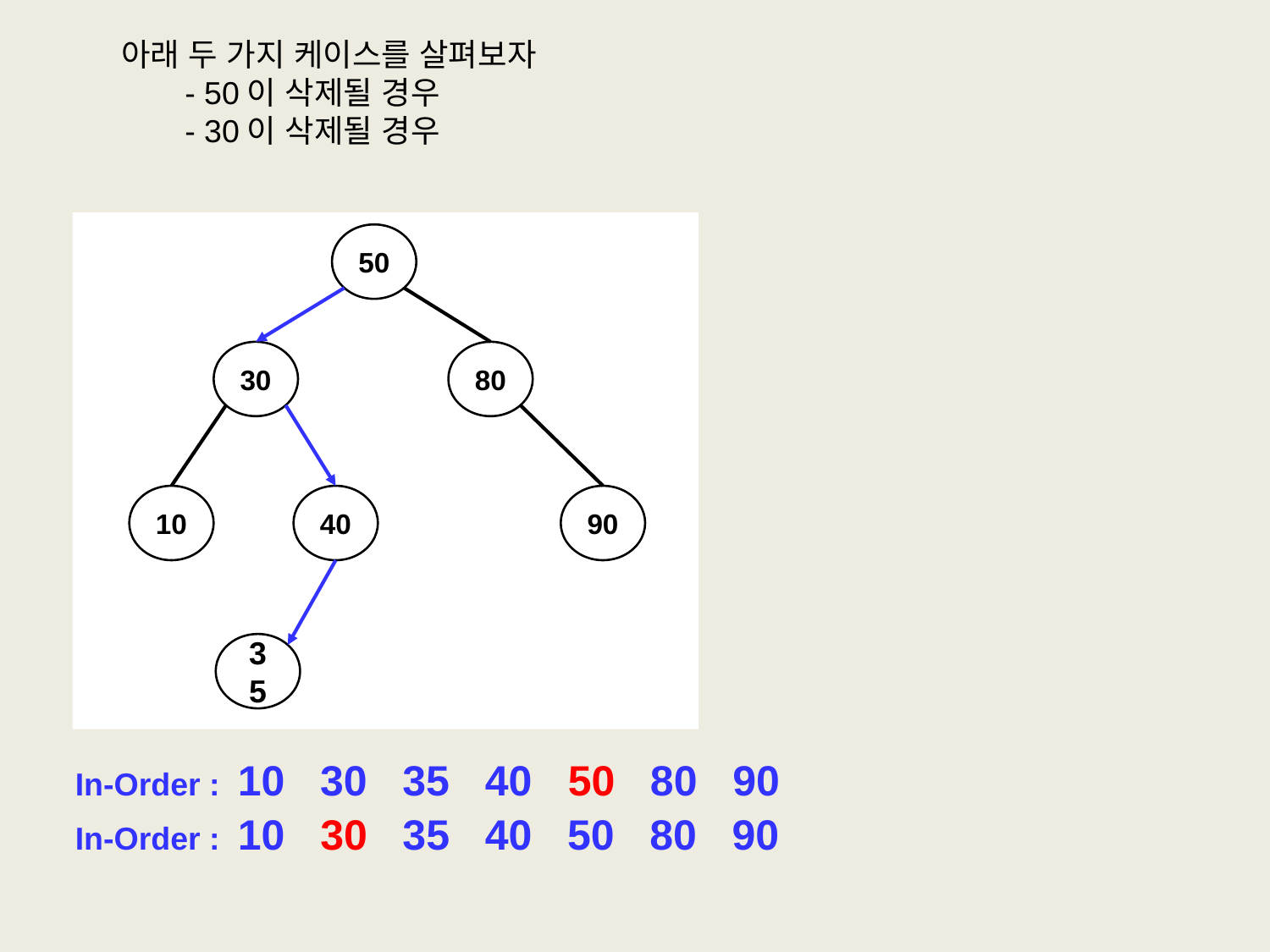

아래 두 가지 케이스를 살펴보자
- 50이 삭제될 경우
- 30이 삭제될 경우

50
30
80
10
40
90
35
In-Order :  10   30   35   40   50   80   90
In-Order :  10   30   35   40   50   80   90